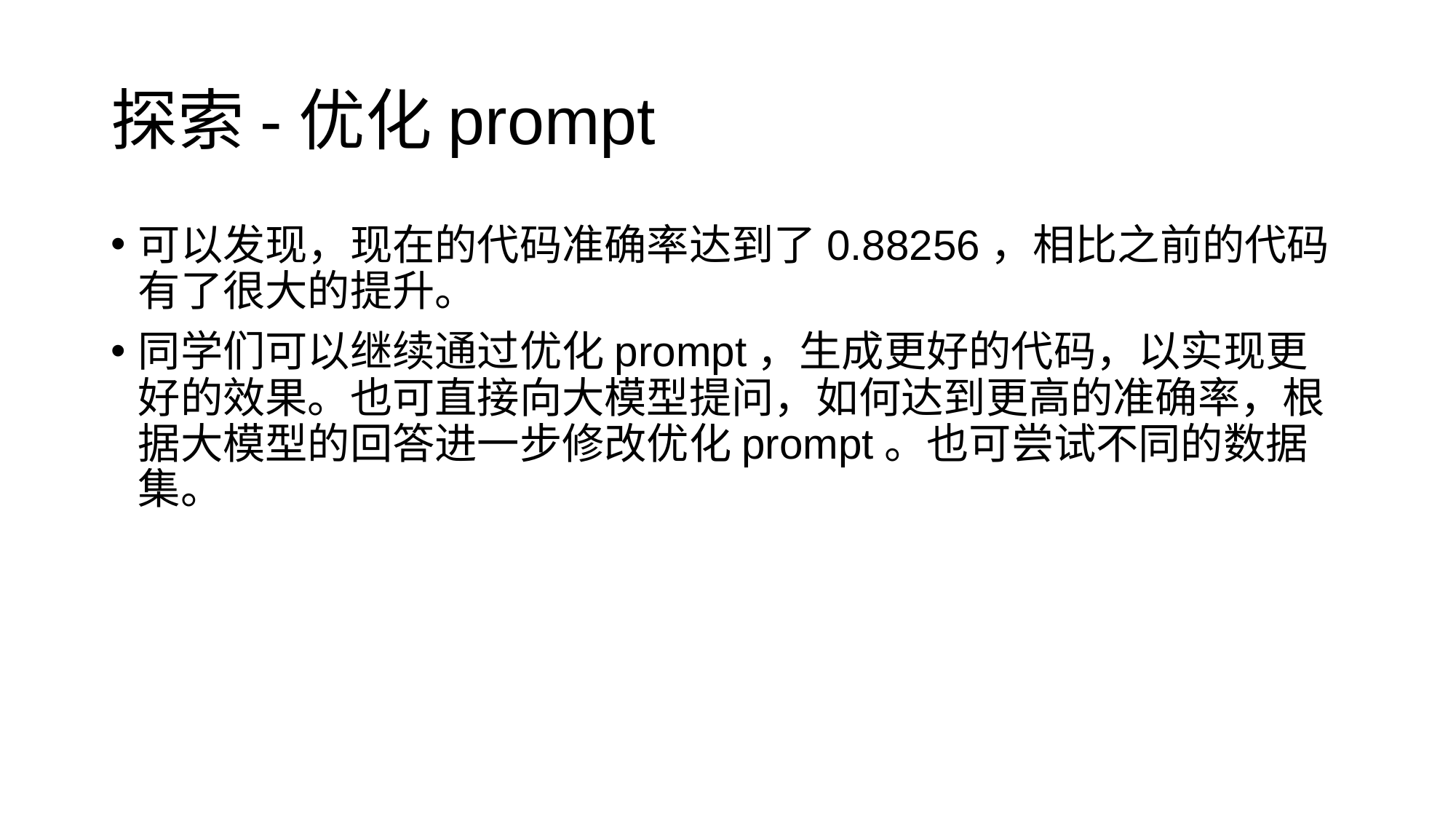

# 探索-优化prompt
可以发现，现在的代码准确率达到了0.88256，相比之前的代码有了很大的提升。
同学们可以继续通过优化prompt，生成更好的代码，以实现更好的效果。也可直接向大模型提问，如何达到更高的准确率，根据大模型的回答进一步修改优化prompt。也可尝试不同的数据集。